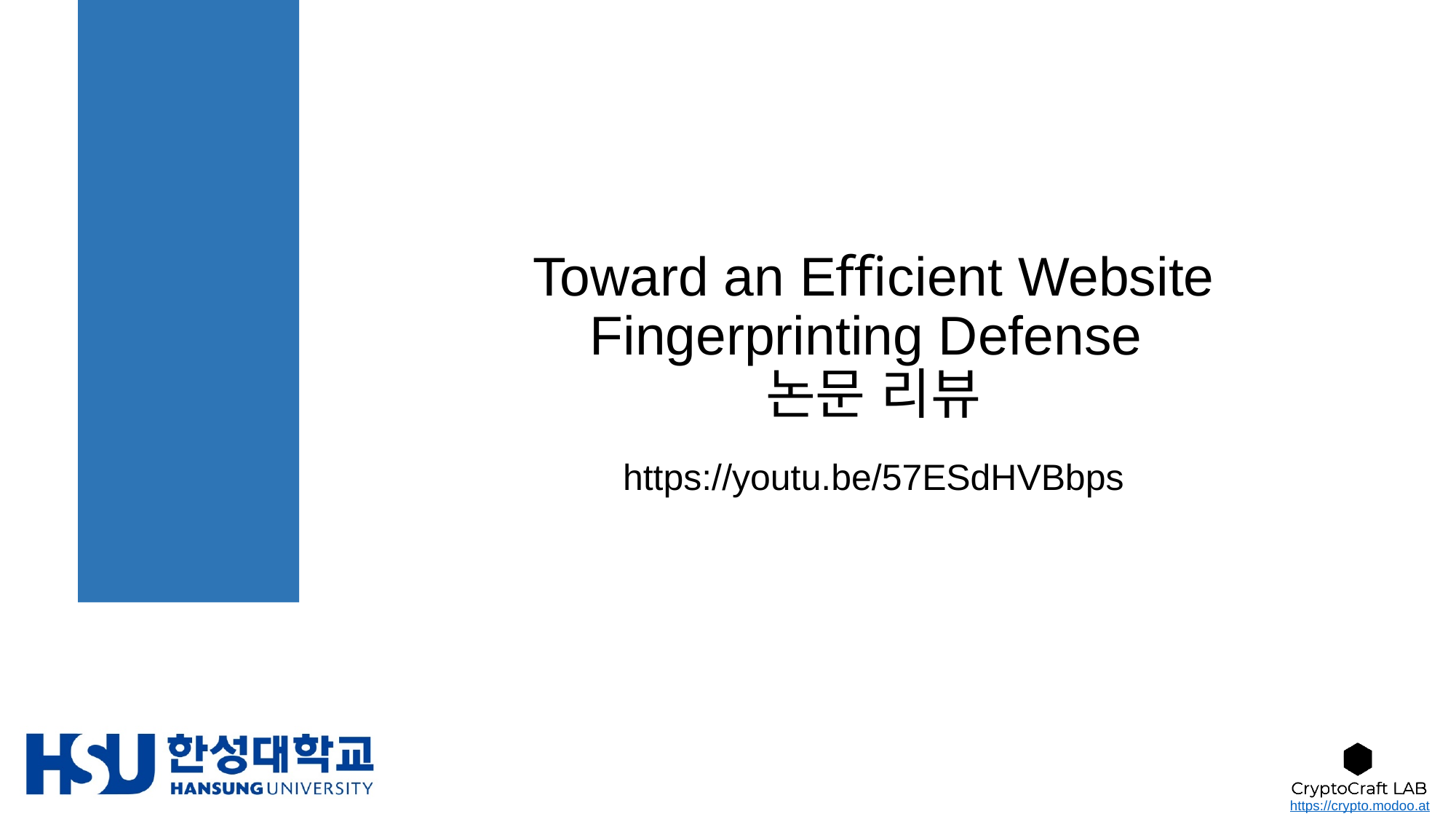

# Toward an Eﬃcient Website Fingerprinting Defense 논문 리뷰
https://youtu.be/57ESdHVBbps